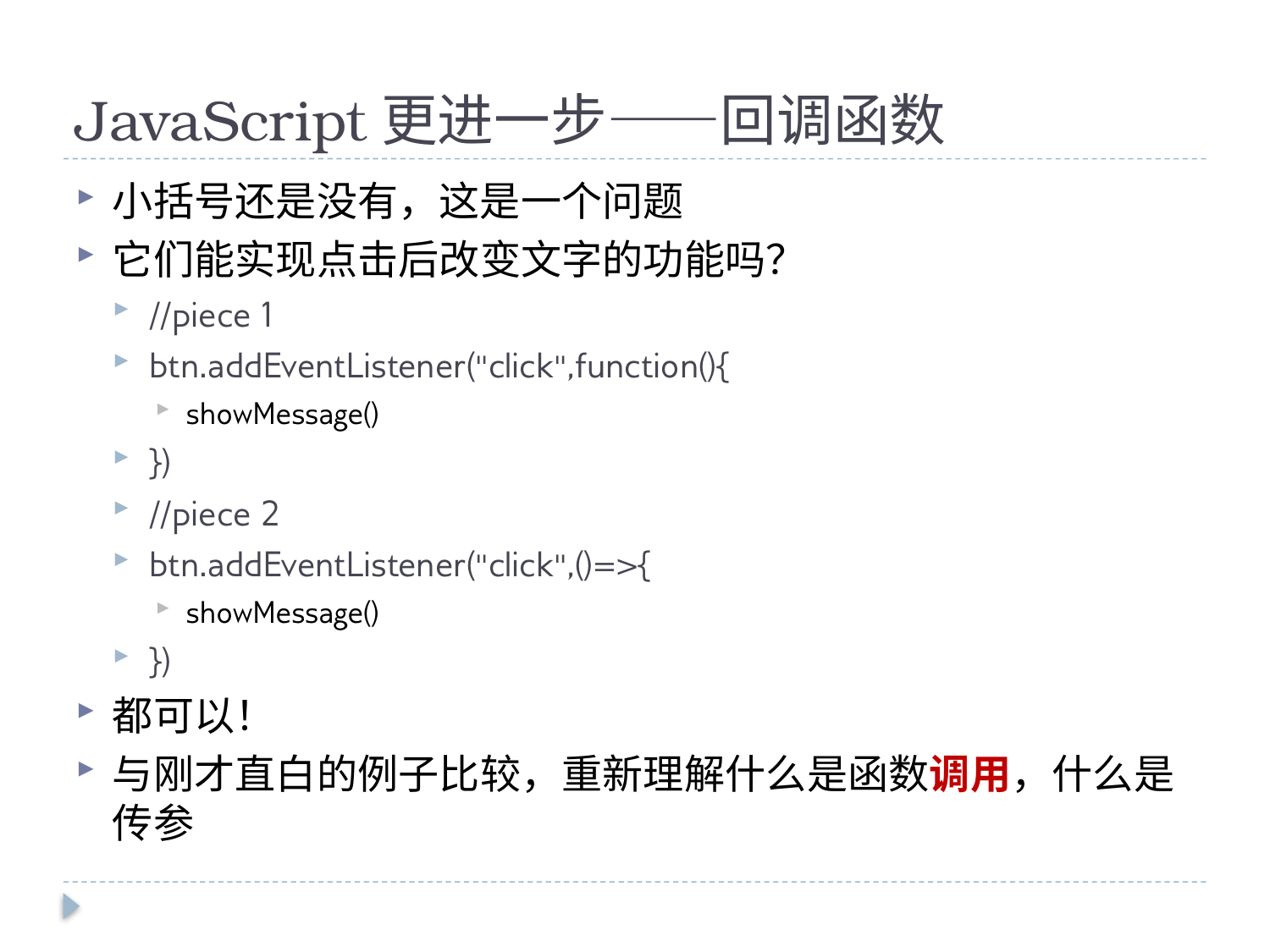

# JavaScript更进一步——回调函数
小括号还是没有，这是一个问题
它们能实现点击后改变文字的功能吗？
//piece 1
btn.addEventListener("click",function(){
showMessage()
})
//piece 2
btn.addEventListener("click",()=>{
showMessage()
})
都可以！
与刚才直白的例子比较，重新理解什么是函数调用，什么是传参